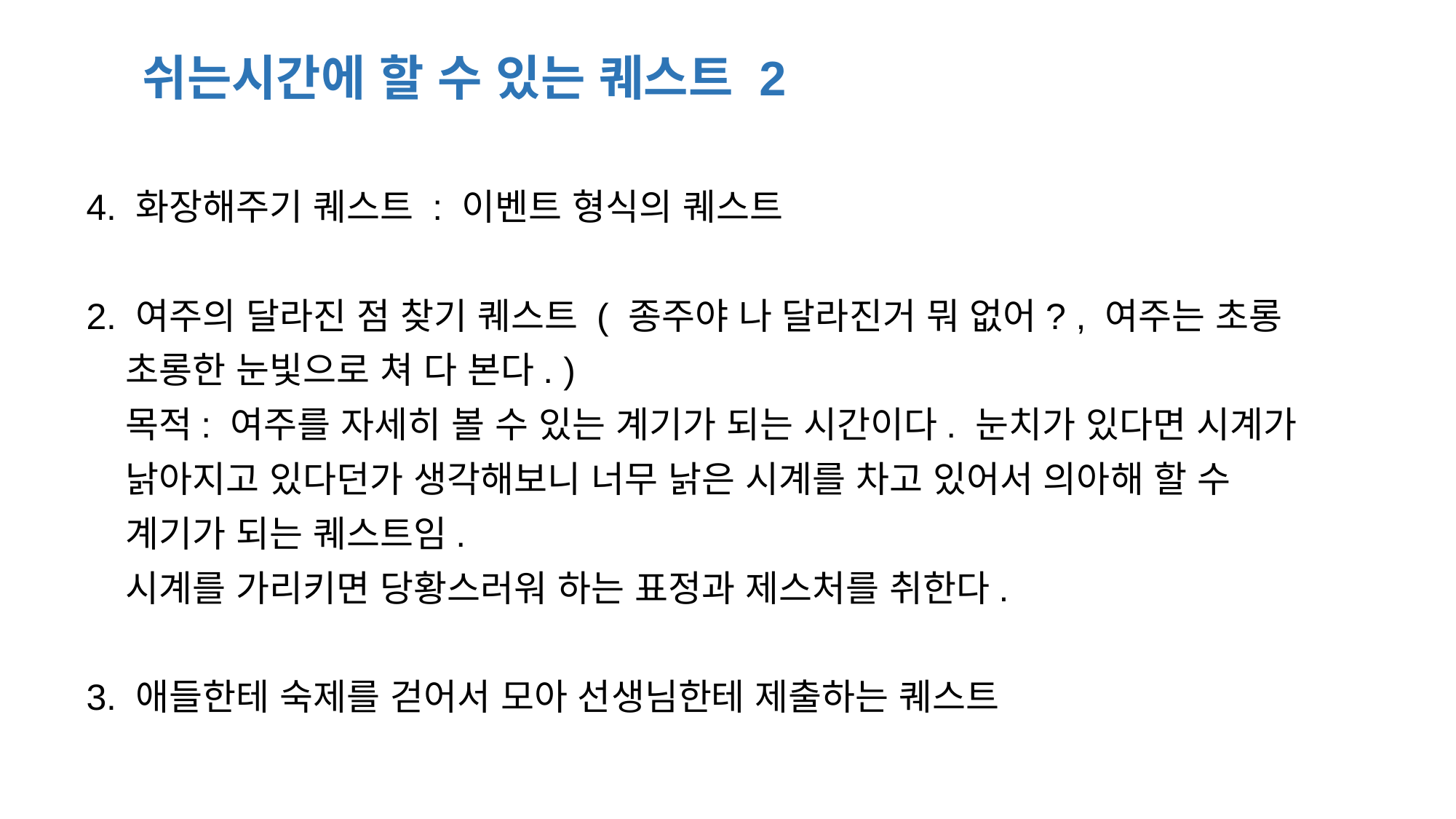

쉬는시간에 할 수 있는 퀘스트 2

 4. 화장해주기 퀘스트 : 이벤트 형식의 퀘스트

 2. 여주의 달라진 점 찾기 퀘스트 ( 종주야 나 달라진거 뭐 없어? , 여주는 초롱
    초롱한 눈빛으로 쳐 다 본다. )
    목적: 여주를 자세히 볼 수 있는 계기가 되는 시간이다. 눈치가 있다면 시계가
    낡아지고 있다던가 생각해보니 너무 낡은 시계를 차고 있어서 의아해 할 수
    계기가 되는 퀘스트임.
    시계를 가리키면 당황스러워 하는 표정과 제스처를 취한다.

 3. 애들한테 숙제를 걷어서 모아 선생님한테 제출하는 퀘스트